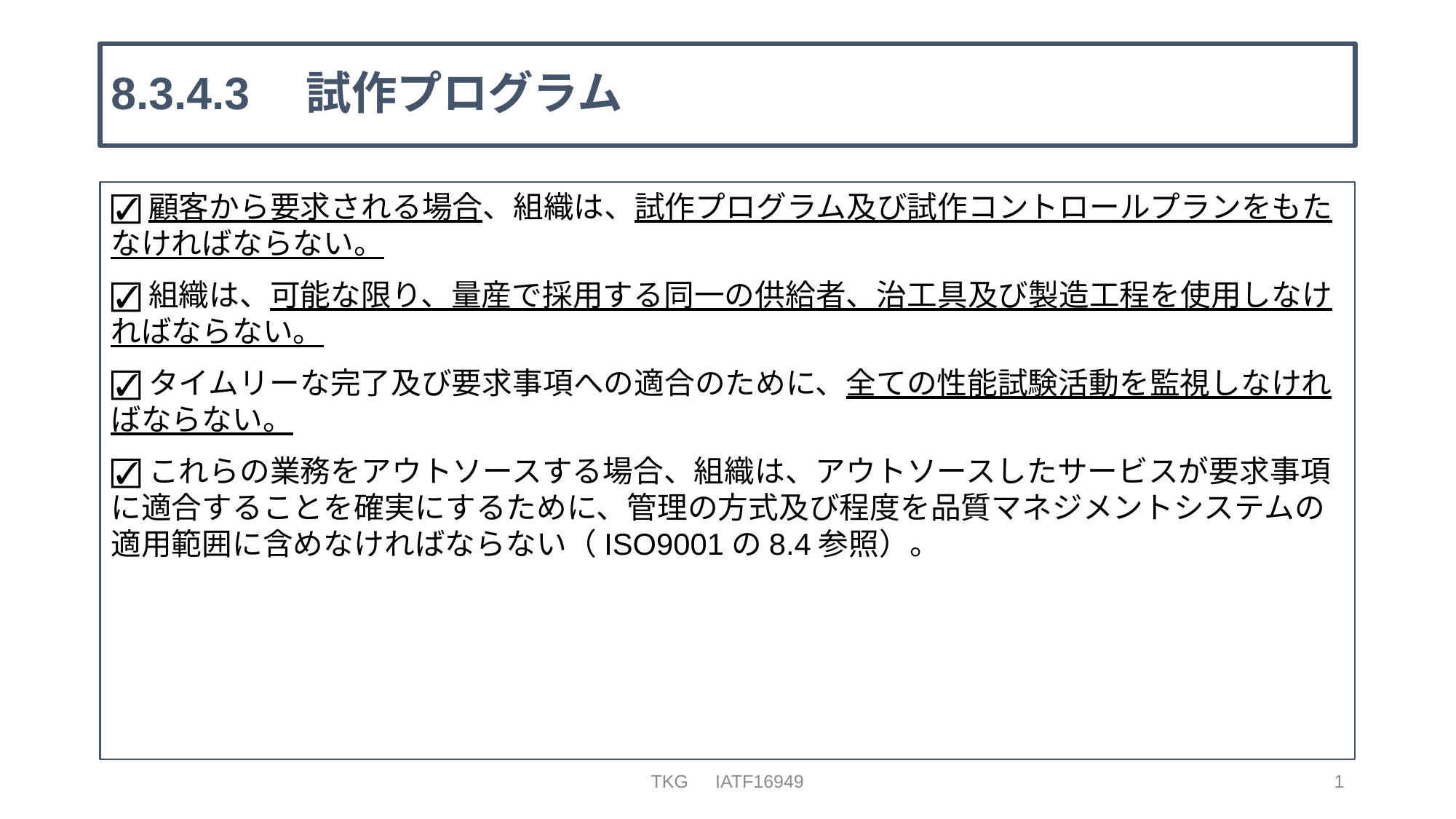

# 8.3.4.3　試作プログラム
☑顧客から要求される場合、組織は、試作プログラム及び試作コントロールプランをもたなければならない。
☑組織は、可能な限り、量産で採用する同一の供給者、治工具及び製造工程を使用しなければならない。
☑タイムリーな完了及び要求事項への適合のために、全ての性能試験活動を監視しなければならない。
☑これらの業務をアウトソースする場合、組織は、アウトソースしたサービスが要求事項に適合することを確実にするために、管理の方式及び程度を品質マネジメントシステムの適用範囲に含めなければならない（ISO9001の8.4参照）。
TKG　IATF16949
1